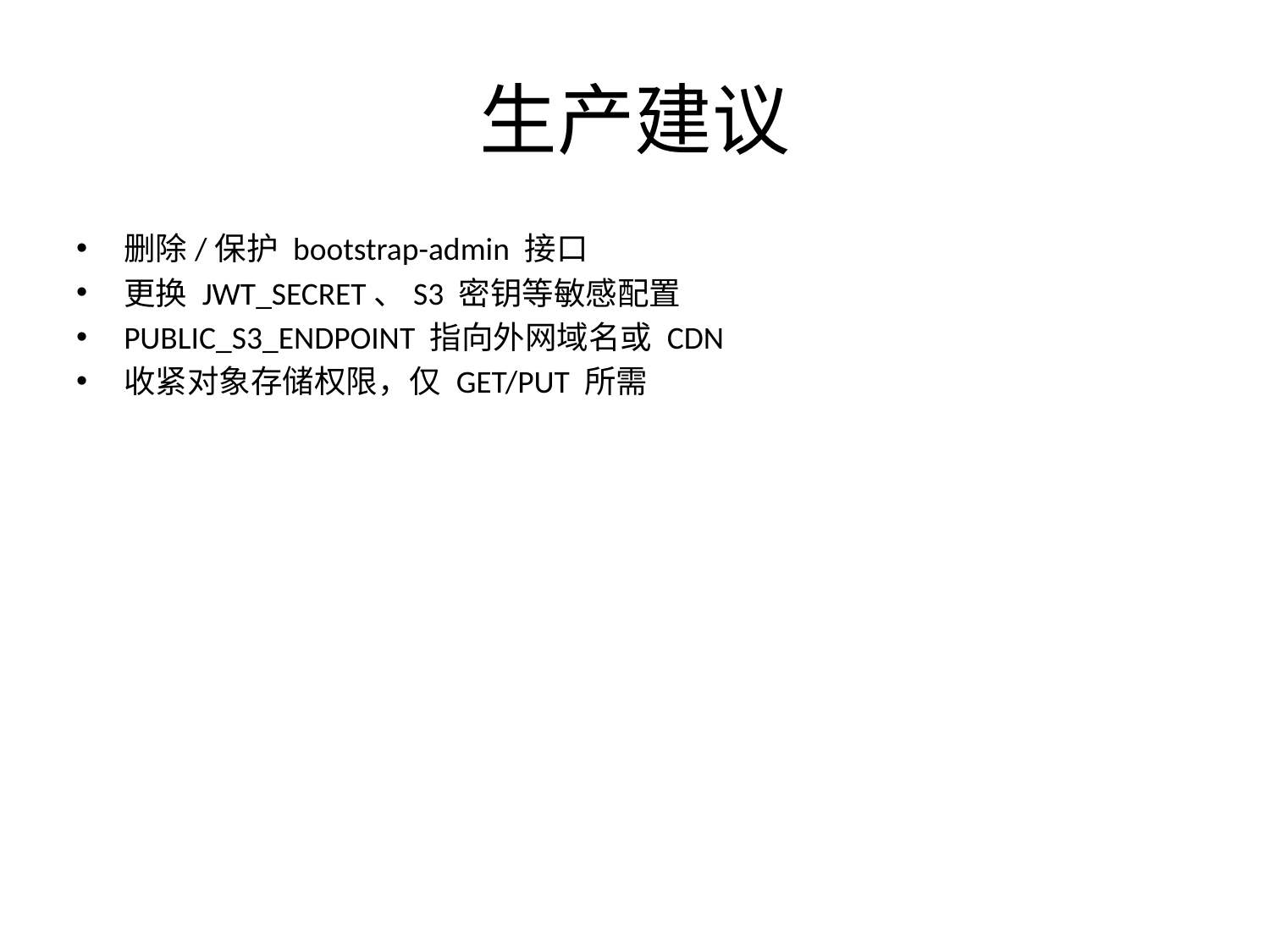

# 生产建议
删除/保护 bootstrap-admin 接口
更换 JWT_SECRET、S3 密钥等敏感配置
PUBLIC_S3_ENDPOINT 指向外网域名或 CDN
收紧对象存储权限，仅 GET/PUT 所需